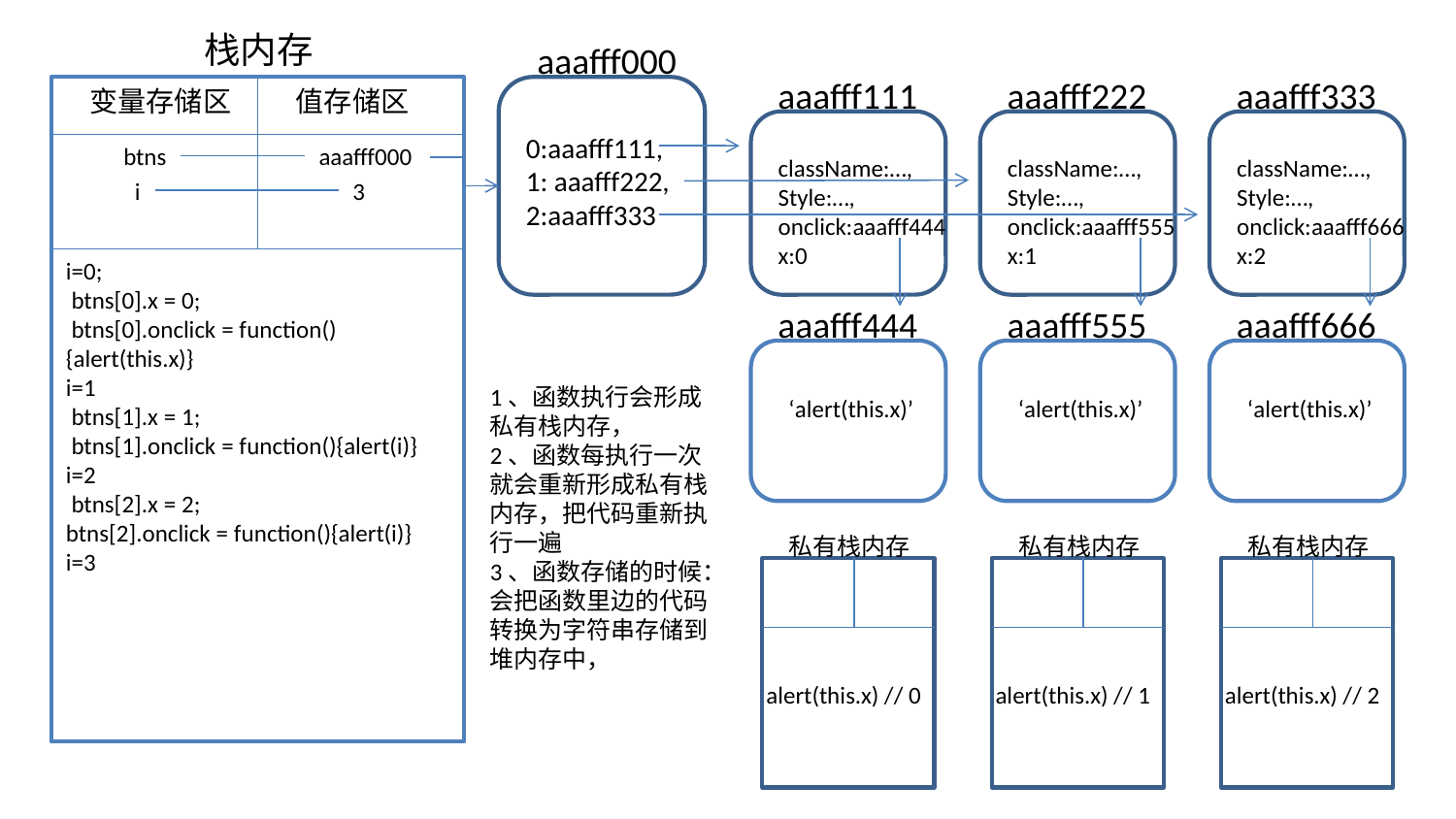

栈内存
aaafff000
aaafff111
aaafff222
aaafff333

变量存储区
值存储区

0:aaafff111,
1: aaafff222,
2:aaafff333
btns
aaafff000
className:…,
Style:…,
onclick:aaafff444
x:0
className:…,
Style:…,
onclick:aaafff555
x:1
className:…,
Style:…,
onclick:aaafff666
x:2
i
3
i=0;
 btns[0].x = 0;
 btns[0].onclick = function(){alert(this.x)}
i=1
 btns[1].x = 1;
 btns[1].onclick = function(){alert(i)}
i=2
 btns[2].x = 2;
btns[2].onclick = function(){alert(i)}
i=3

aaafff444
aaafff555
aaafff666

1、函数执行会形成私有栈内存，
2、函数每执行一次就会重新形成私有栈内存，把代码重新执行一遍
3、函数存储的时候：会把函数里边的代码转换为字符串存储到堆内存中，
‘alert(this.x)’
‘alert(this.x)’
‘alert(this.x)’
私有栈内存
私有栈内存
私有栈内存

alert(this.x) // 0
alert(this.x) // 1
alert(this.x) // 2